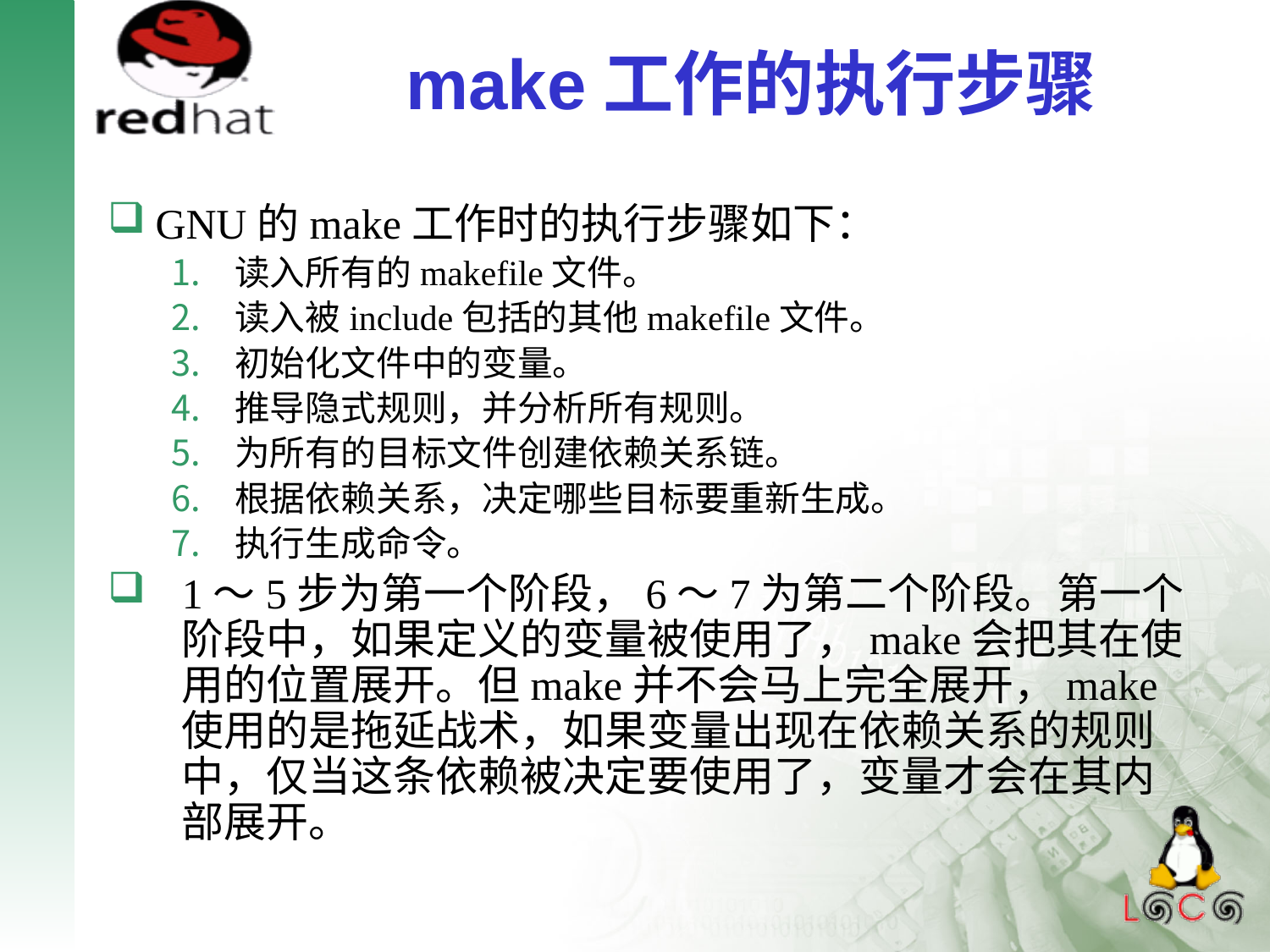

# make工作的执行步骤
GNU的make工作时的执行步骤如下：
读入所有的makefile文件。
读入被include包括的其他makefile文件。
初始化文件中的变量。
推导隐式规则，并分析所有规则。
为所有的目标文件创建依赖关系链。
根据依赖关系，决定哪些目标要重新生成。
执行生成命令。
1～5步为第一个阶段，6～7为第二个阶段。第一个阶段中，如果定义的变量被使用了，make会把其在使用的位置展开。但make并不会马上完全展开，make使用的是拖延战术，如果变量出现在依赖关系的规则中，仅当这条依赖被决定要使用了，变量才会在其内部展开。